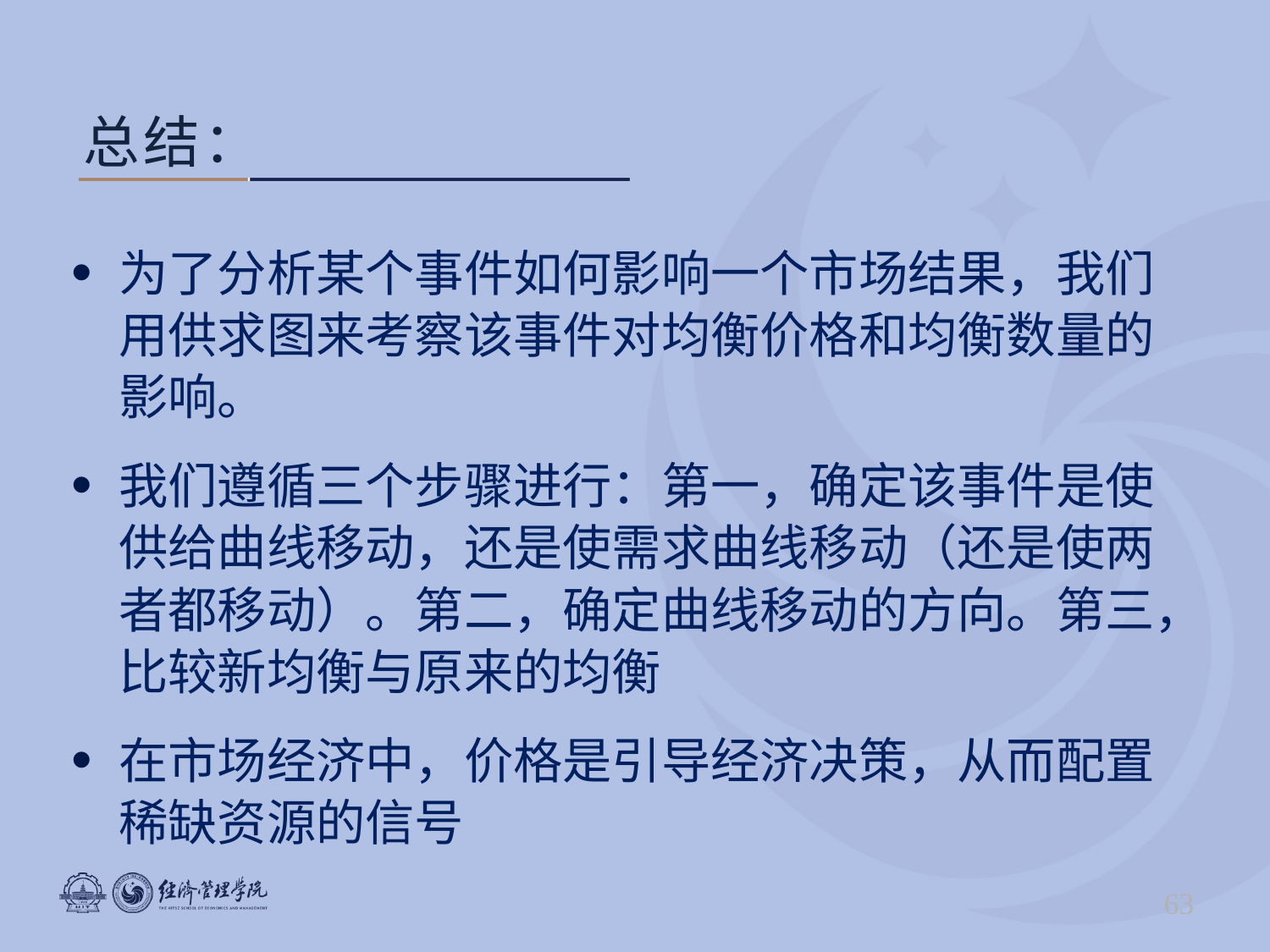

# 总结：
为了分析某个事件如何影响一个市场结果，我们用供求图来考察该事件对均衡价格和均衡数量的影响。
我们遵循三个步骤进行：第一，确定该事件是使供给曲线移动，还是使需求曲线移动（还是使两者都移动）。第二，确定曲线移动的方向。第三，比较新均衡与原来的均衡
在市场经济中，价格是引导经济决策，从而配置稀缺资源的信号